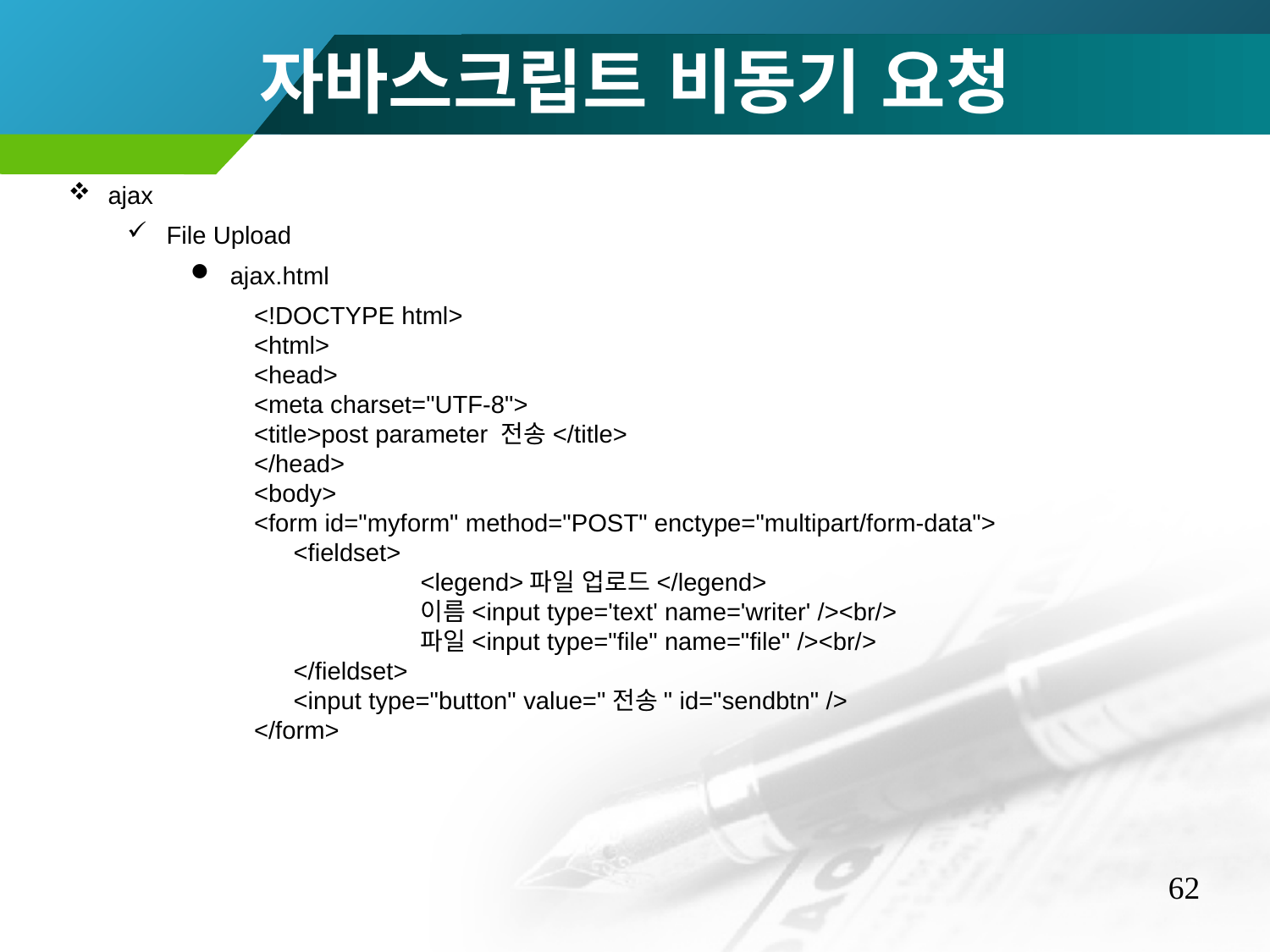

자바스크립트 비동기 요청
ajax
File Upload
ajax.html
<!DOCTYPE html>
<html>
<head>
<meta charset="UTF-8">
<title>post parameter 전송</title>
</head>
<body>
<form id="myform" method="POST" enctype="multipart/form-data">
	<fieldset>
		<legend>파일 업로드</legend>
		이름<input type='text' name='writer' /><br/>
		파일<input type="file" name="file" /><br/>
	</fieldset>
	<input type="button" value="전송" id="sendbtn" />
</form>
62